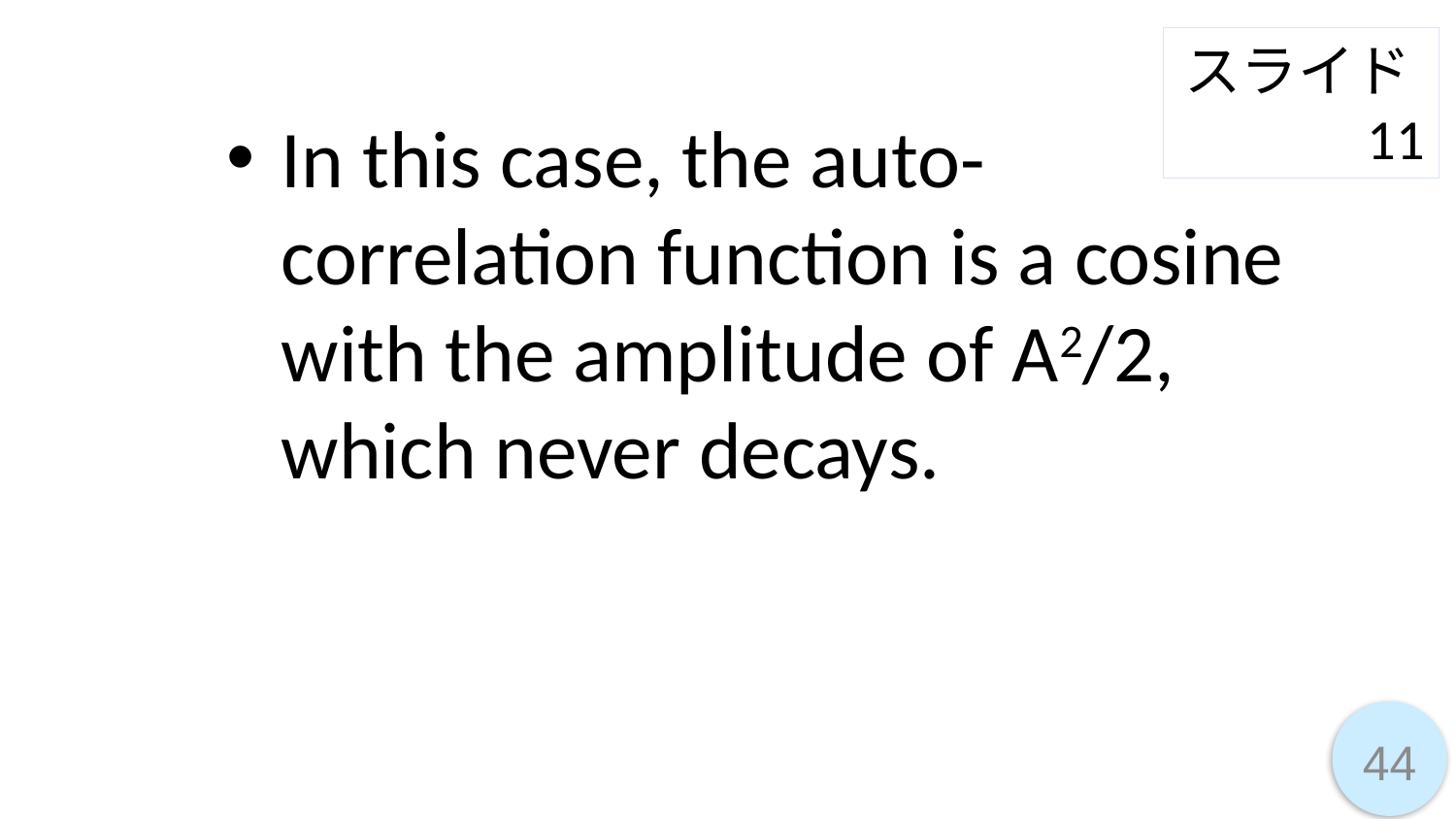

スライド11
In this case, the auto-correlation function is a cosine with the amplitude of A2/2, which never decays.
44